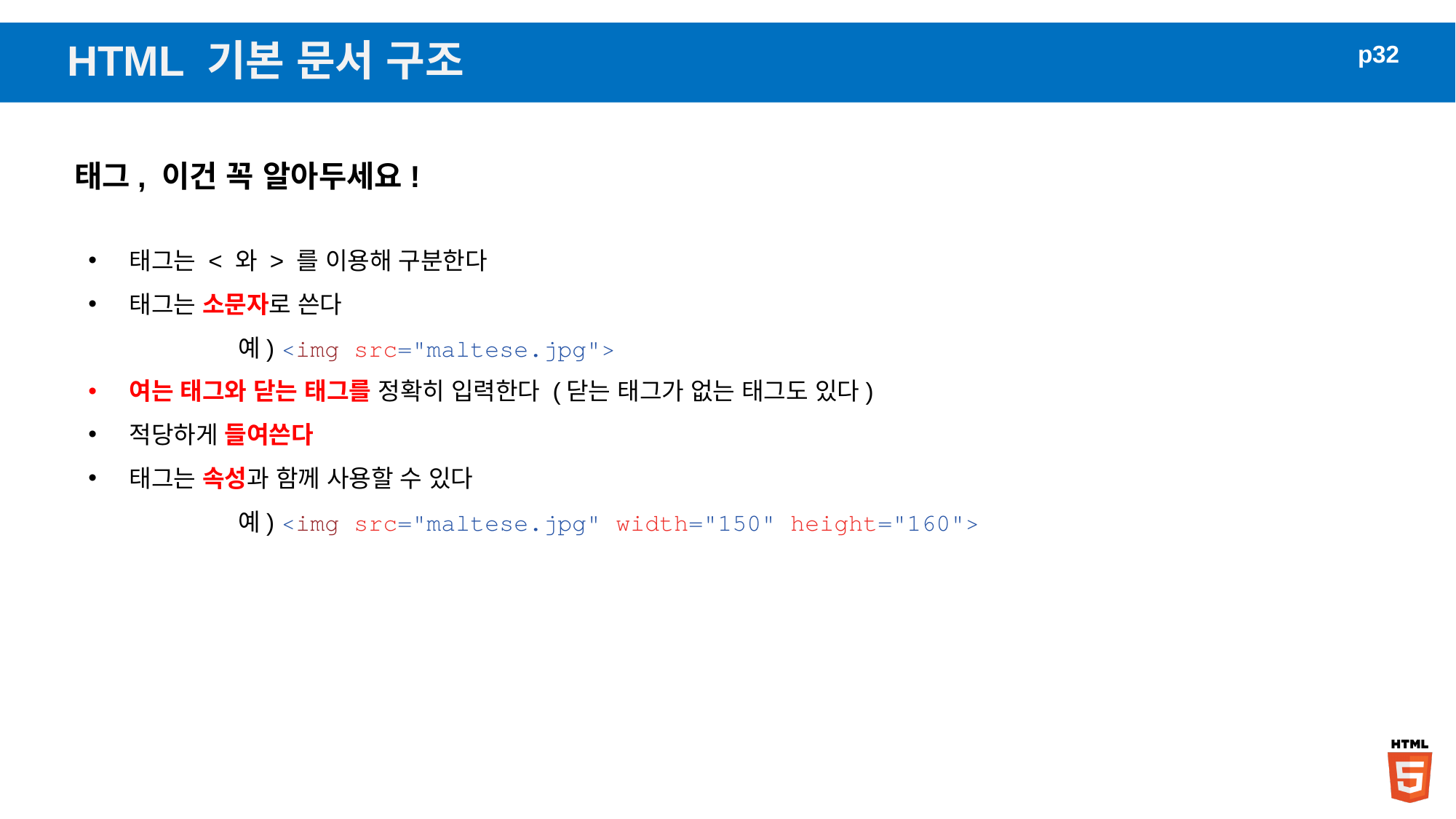

# HTML 기본 문서 구조
p32
태그, 이건 꼭 알아두세요!
태그는 < 와 > 를 이용해 구분한다
태그는 소문자로 쓴다
	예) <img src="maltese.jpg">
여는 태그와 닫는 태그를 정확히 입력한다 (닫는 태그가 없는 태그도 있다)
적당하게 들여쓴다
태그는 속성과 함께 사용할 수 있다
	예) <img src="maltese.jpg" width="150" height="160">